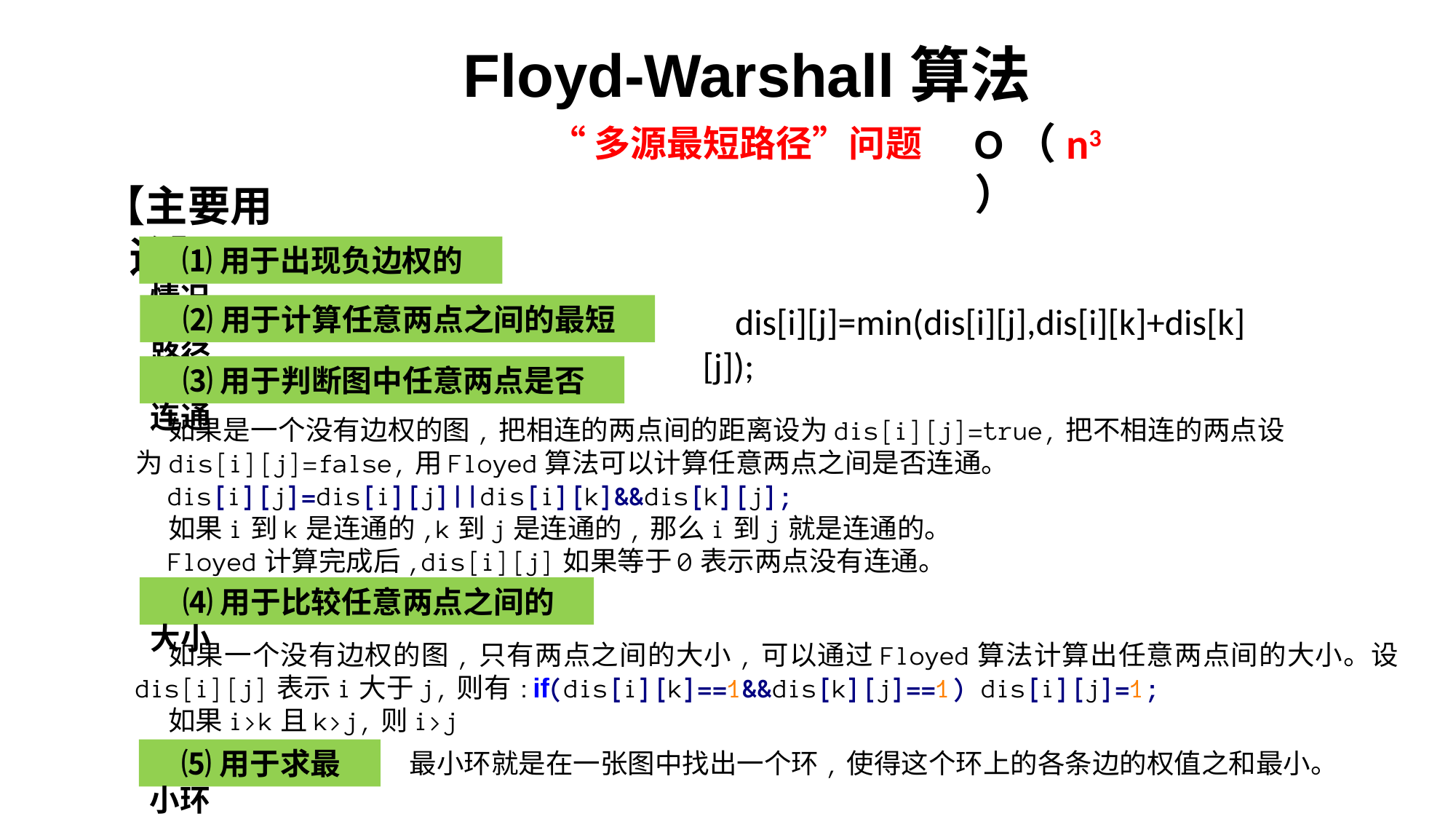

Floyd-Warshall算法
O（n3）
“多源最短路径”问题
【主要用途】
⑴用于出现负边权的情况
dis[i][j]=min(dis[i][j],dis[i][k]+dis[k][j]);
⑵用于计算任意两点之间的最短路径
⑶用于判断图中任意两点是否连通
如果是一个没有边权的图,把相连的两点间的距离设为dis[i][j]=true,把不相连的两点设为dis[i][j]=false,用Floyed算法可以计算任意两点之间是否连通。
dis[i][j]=dis[i][j]||dis[i][k]&&dis[k][j];
如果i到k是连通的,k到j是连通的,那么i到j就是连通的。
Floyed计算完成后,dis[i][j]如果等于0表示两点没有连通。
⑷用于比较任意两点之间的大小
如果一个没有边权的图,只有两点之间的大小,可以通过Floyed算法计算出任意两点间的大小。设dis[i][j]表示i大于j,则有:if(dis[i][k]==1&&dis[k][j]==1) dis[i][j]=1;
如果i>k且k>j,则i>j
⑸用于求最小环
最小环就是在一张图中找出一个环,使得这个环上的各条边的权值之和最小。